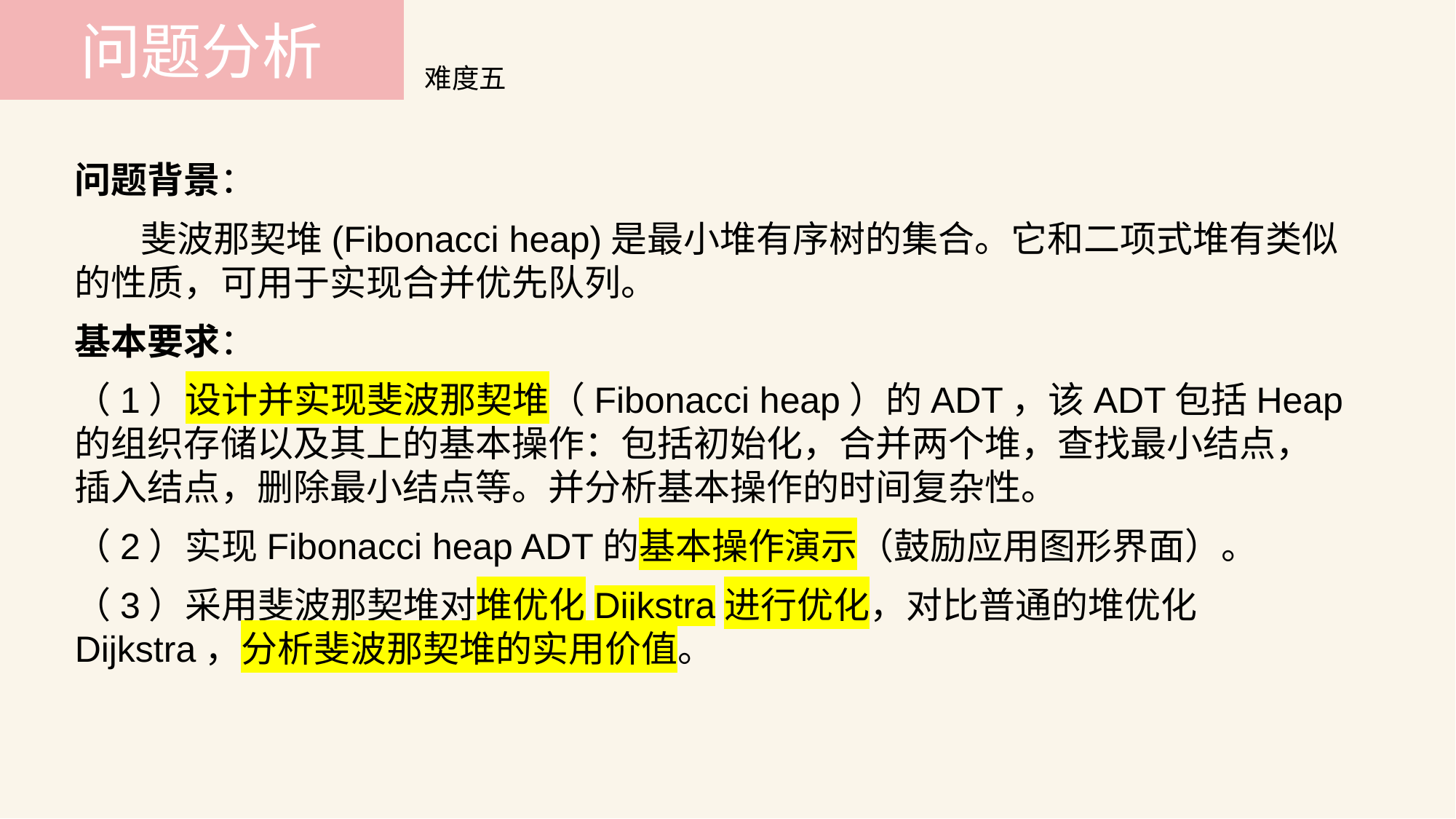

问题分析
难度五
问题背景：
       斐波那契堆(Fibonacci heap)是最小堆有序树的集合。它和二项式堆有类似的性质，可用于实现合并优先队列。
基本要求：
（1）设计并实现斐波那契堆（Fibonacci heap）的ADT，该ADT包括Heap的组织存储以及其上的基本操作：包括初始化，合并两个堆，查找最小结点，插入结点，删除最小结点等。并分析基本操作的时间复杂性。
（2）实现Fibonacci heap ADT的基本操作演示（鼓励应用图形界面）。
（3）采用斐波那契堆对堆优化Dijkstra进行优化，对比普通的堆优化Dijkstra，分析斐波那契堆的实用价值。